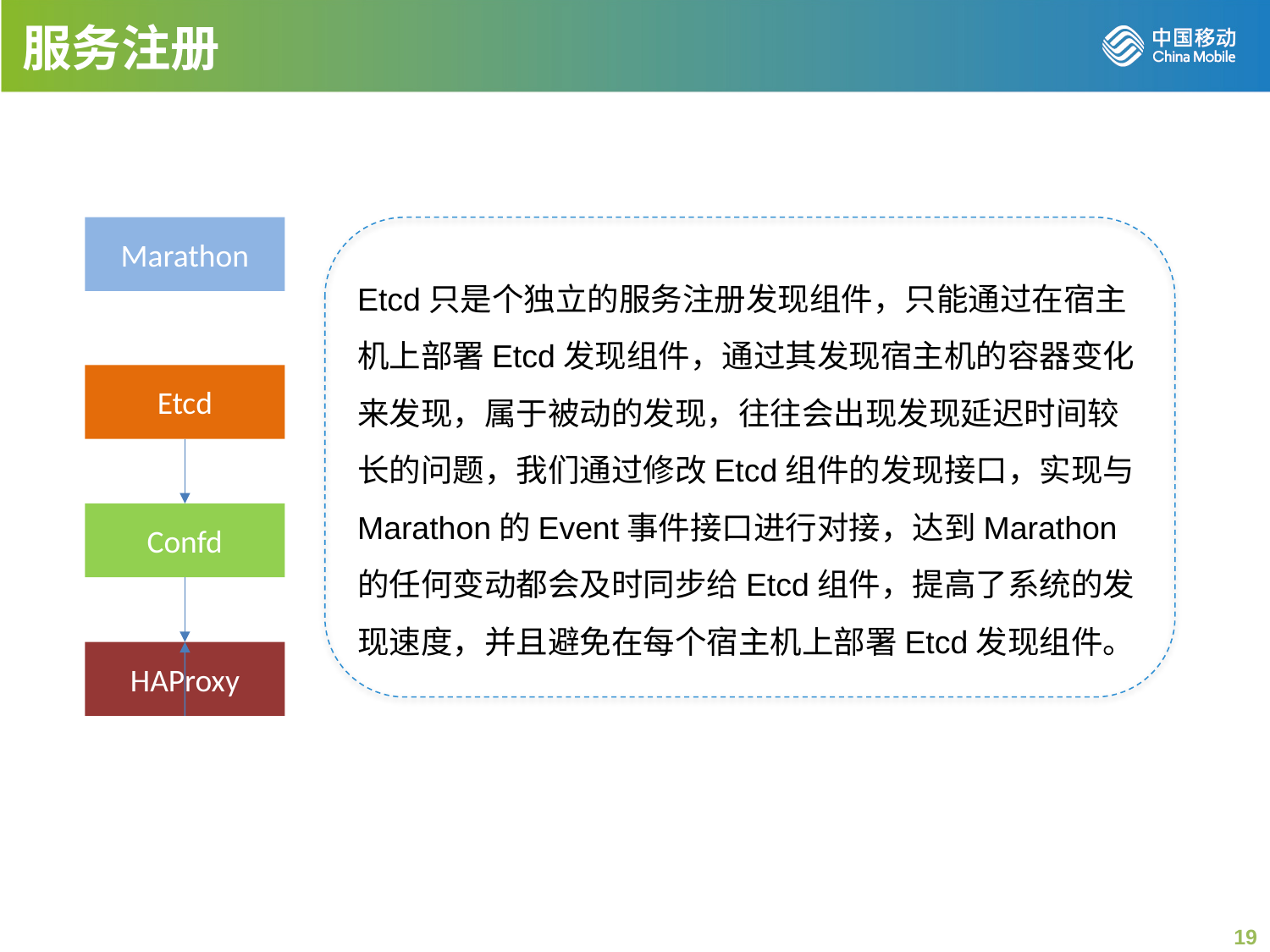

服务注册

Marathon
Etcd
Confd
HAProxy

Etcd只是个独立的服务注册发现组件，只能通过在宿主机上部署Etcd发现组件，通过其发现宿主机的容器变化来发现，属于被动的发现，往往会出现发现延迟时间较长的问题，我们通过修改Etcd组件的发现接口，实现与Marathon的Event事件接口进行对接，达到Marathon的任何变动都会及时同步给Etcd组件，提高了系统的发现速度，并且避免在每个宿主机上部署Etcd发现组件。